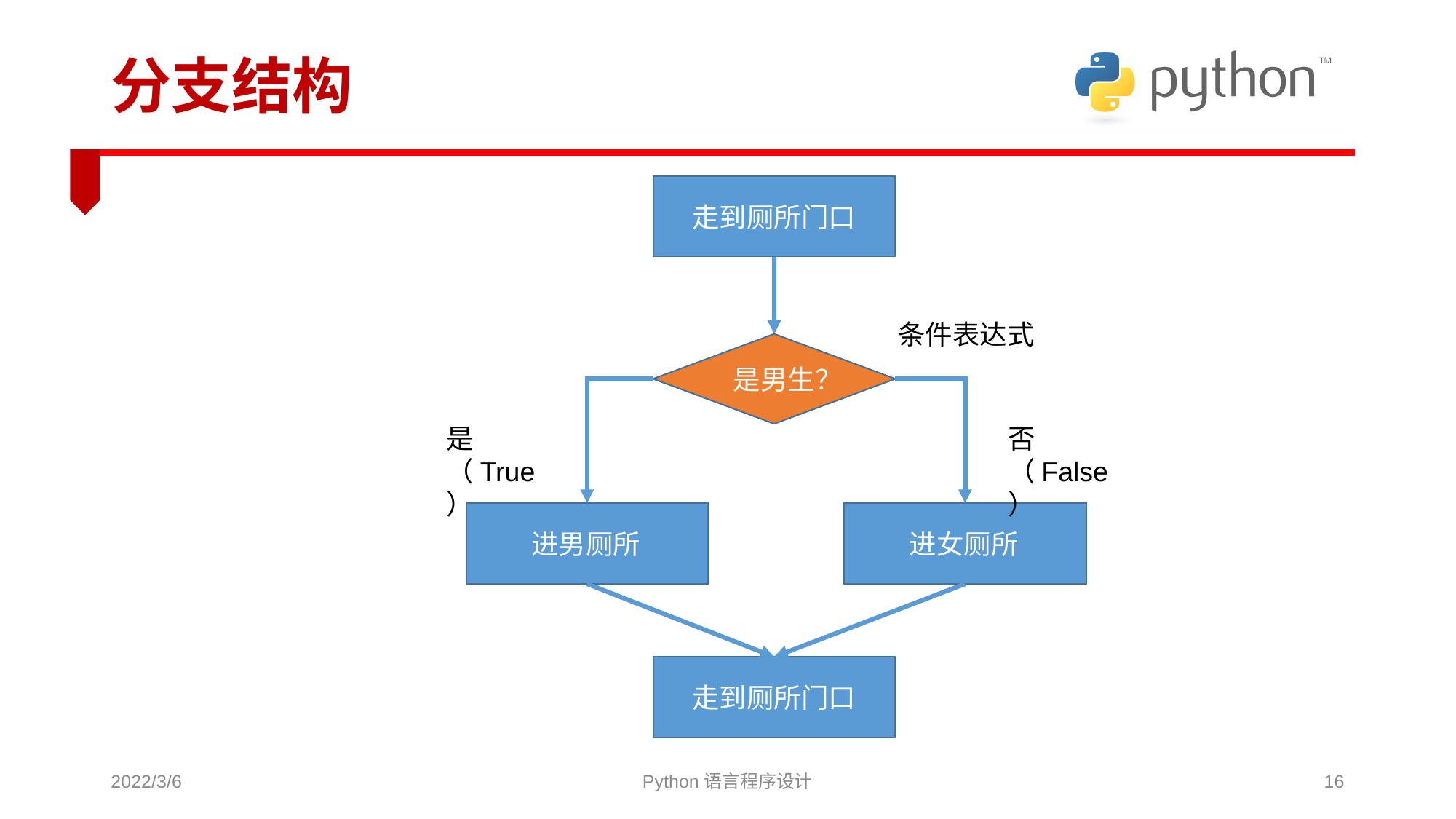

# 分支结构

走到厕所门口
条件表达式
是男生？
是（True）
否（False）
进女厕所
进男厕所
走到厕所门口
2022/3/6
Python语言程序设计
16